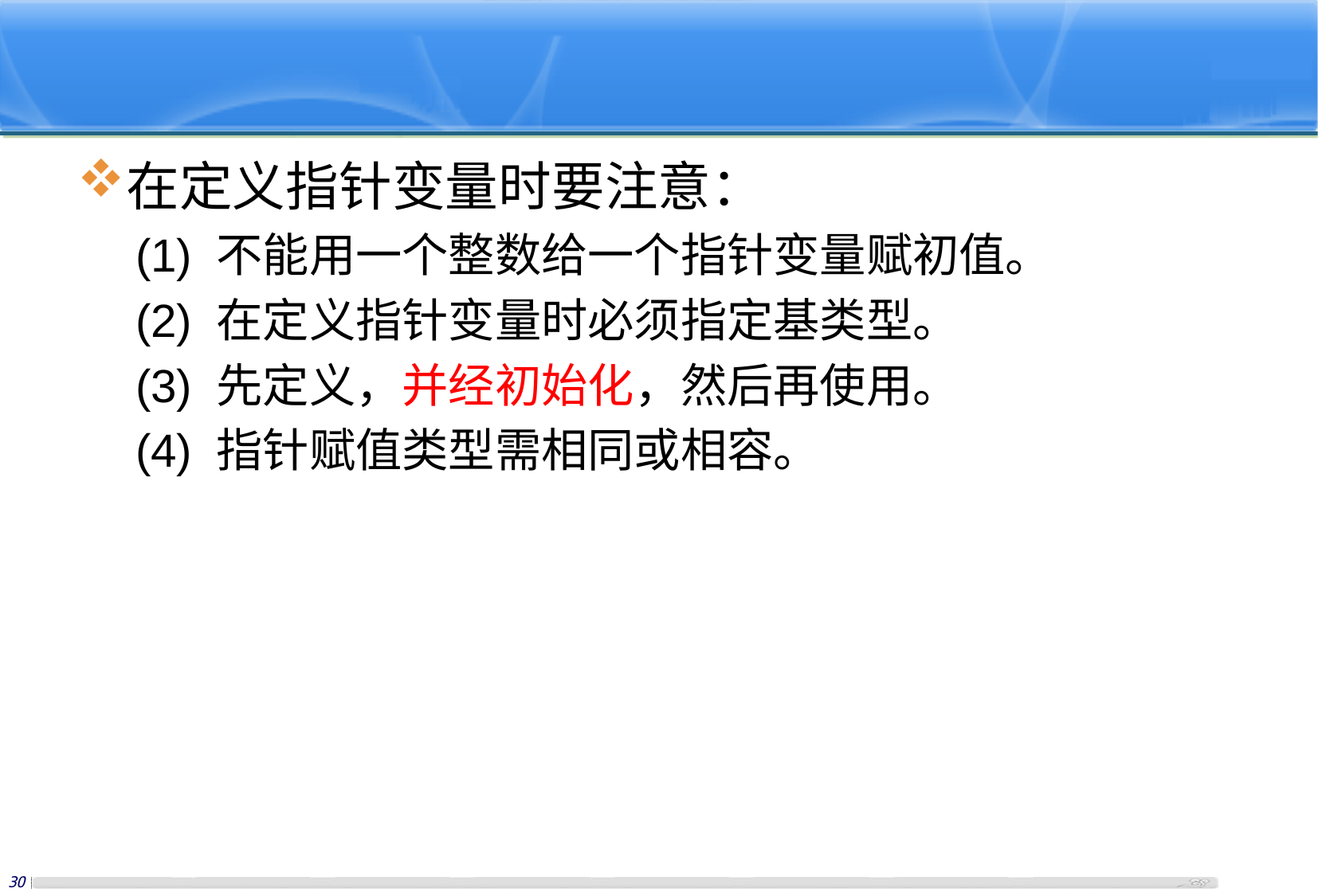

#
在定义指针变量时要注意：
(1) 不能用一个整数给一个指针变量赋初值。
(2) 在定义指针变量时必须指定基类型。
(3) 先定义，并经初始化，然后再使用。
(4) 指针赋值类型需相同或相容。